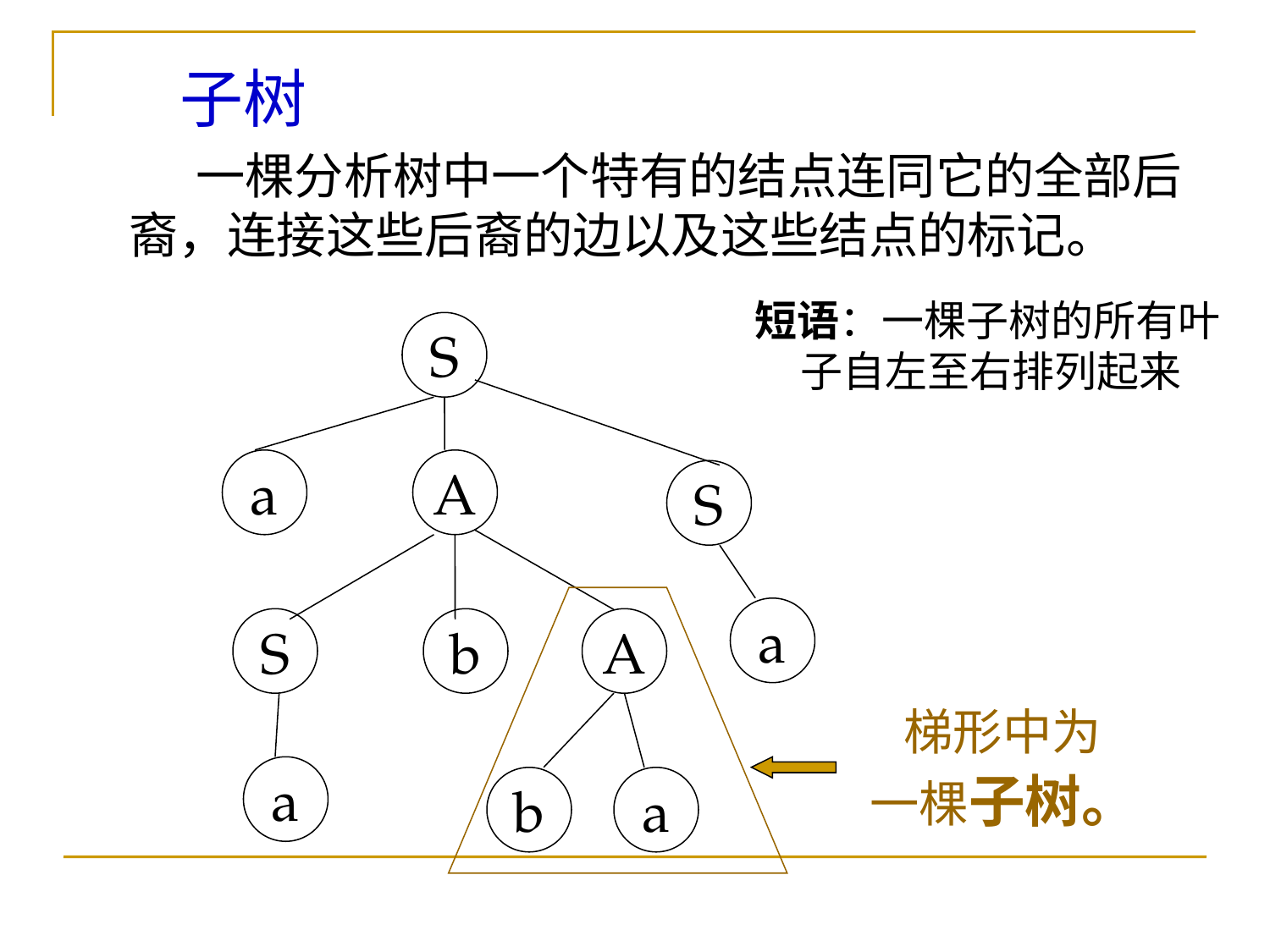

子树
     一棵分析树中一个特有的结点连同它的全部后裔，连接这些后裔的边以及这些结点的标记。
短语：一棵子树的所有叶子自左至右排列起来
S

a
A
S

a
S
b
A

  梯形中为
一棵子树。
a

b
a
17